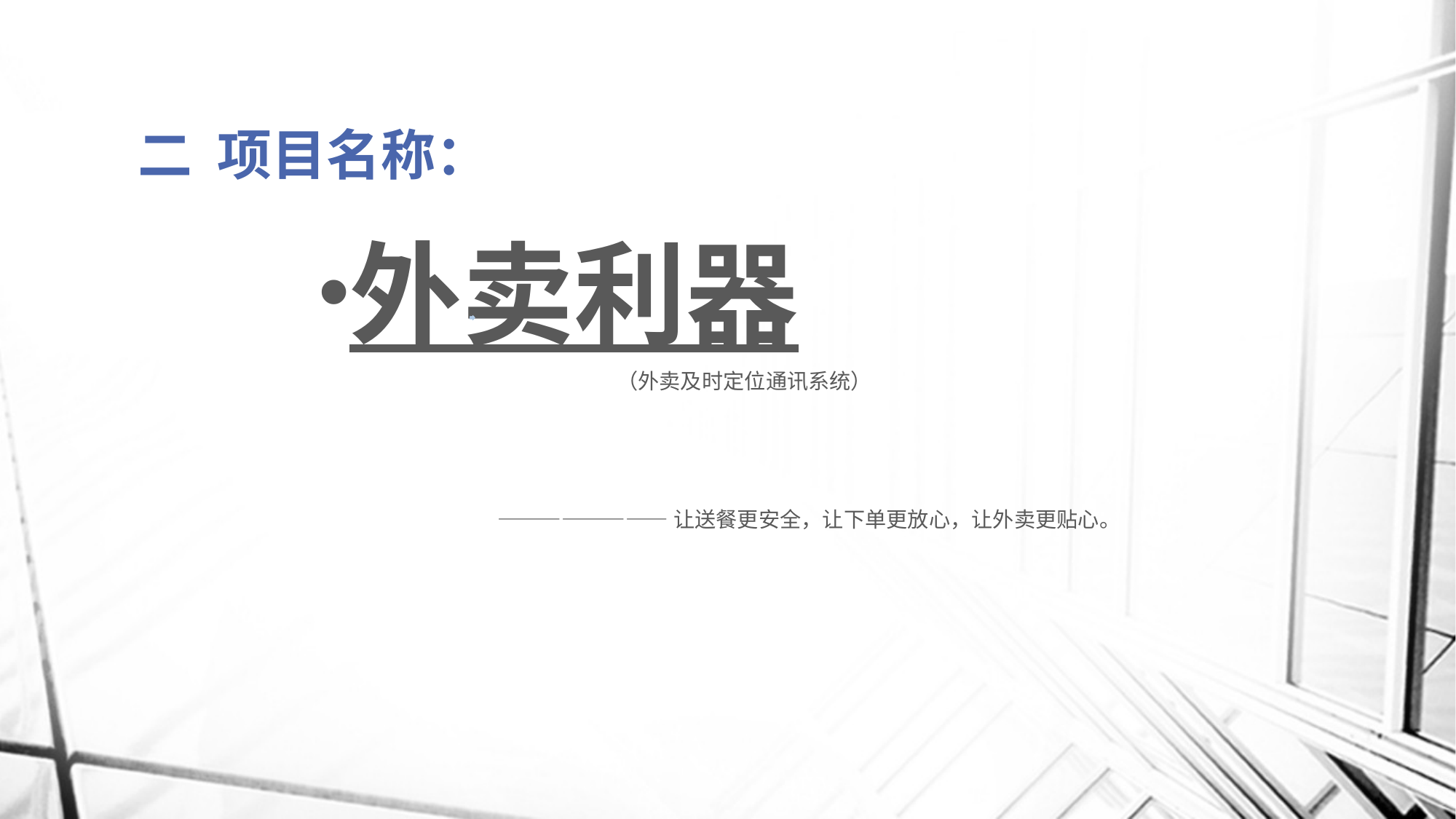

# 二  项目名称：
外卖利器
                                                              （外卖及时定位通讯系统）

                                      ————————让送餐更安全，让下单更放心，让外卖更贴心。